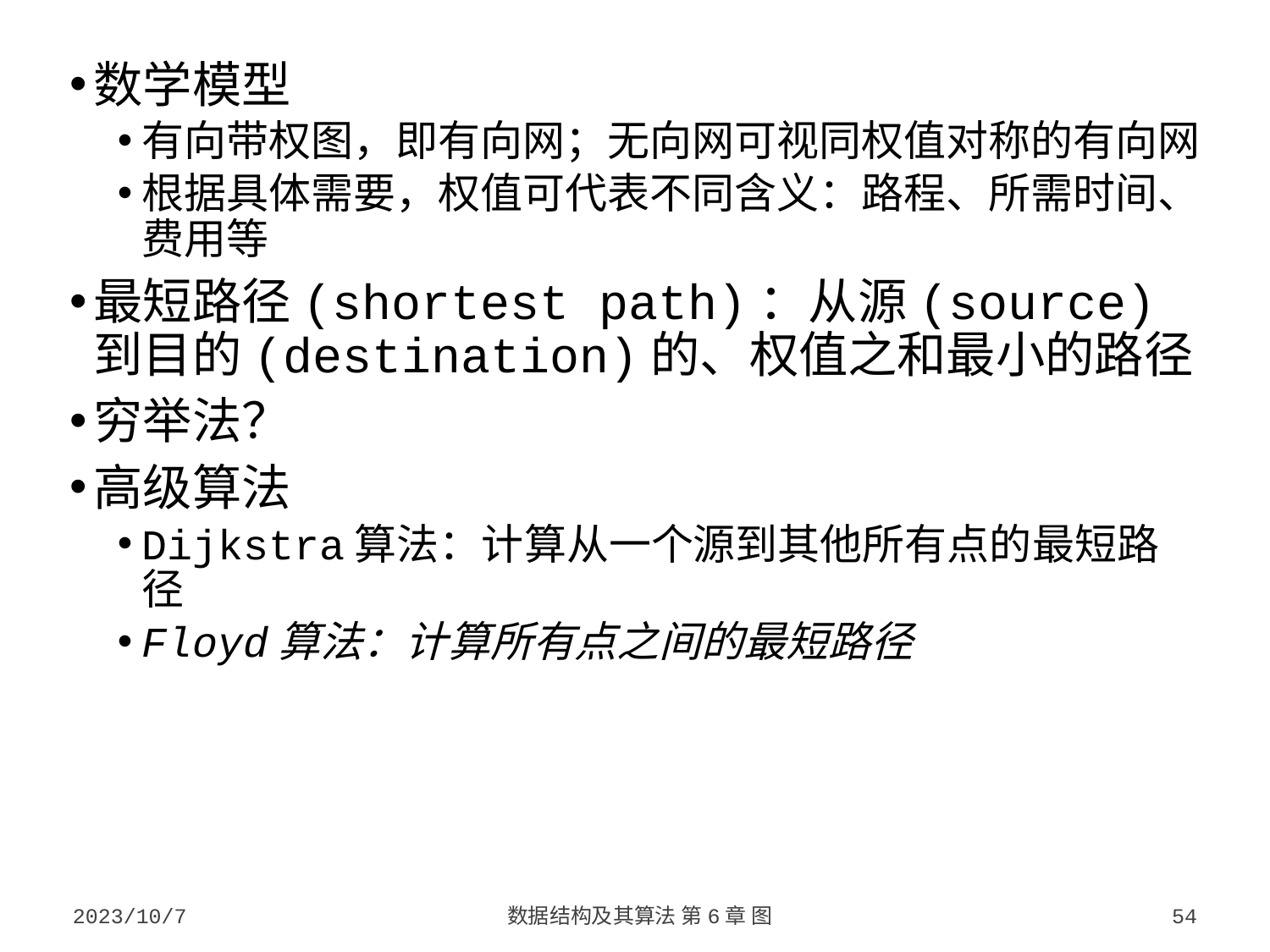

数学模型
有向带权图，即有向网；无向网可视同权值对称的有向网
根据具体需要，权值可代表不同含义：路程、所需时间、费用等
最短路径(shortest path)：从源(source)到目的(destination)的、权值之和最小的路径
穷举法？
高级算法
Dijkstra算法：计算从一个源到其他所有点的最短路径
Floyd算法：计算所有点之间的最短路径
2023/10/7
数据结构及其算法 第6章 图
54